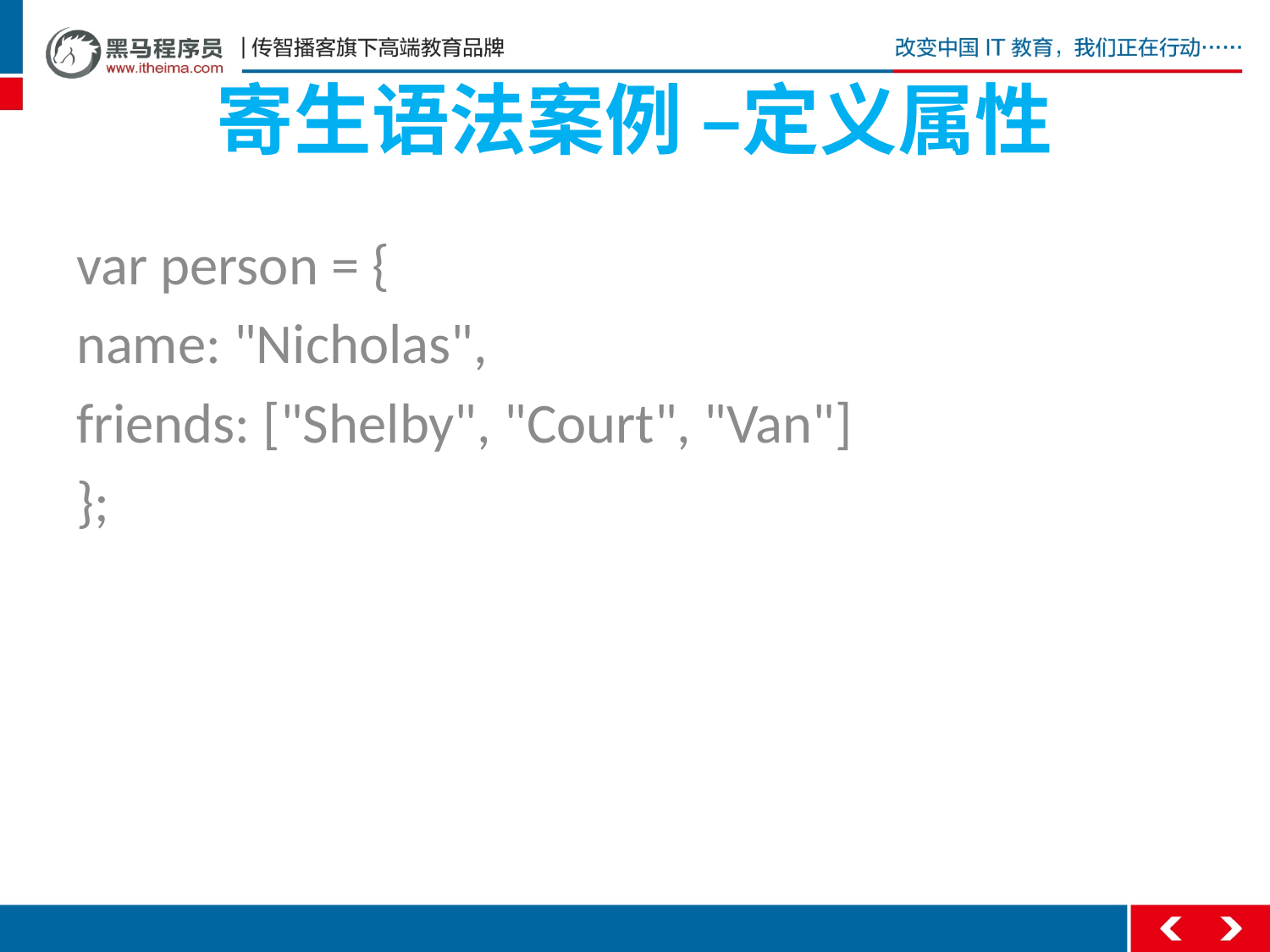

# 寄生语法案例 –定义属性
var person = {
name: "Nicholas",
friends: ["Shelby", "Court", "Van"]
};